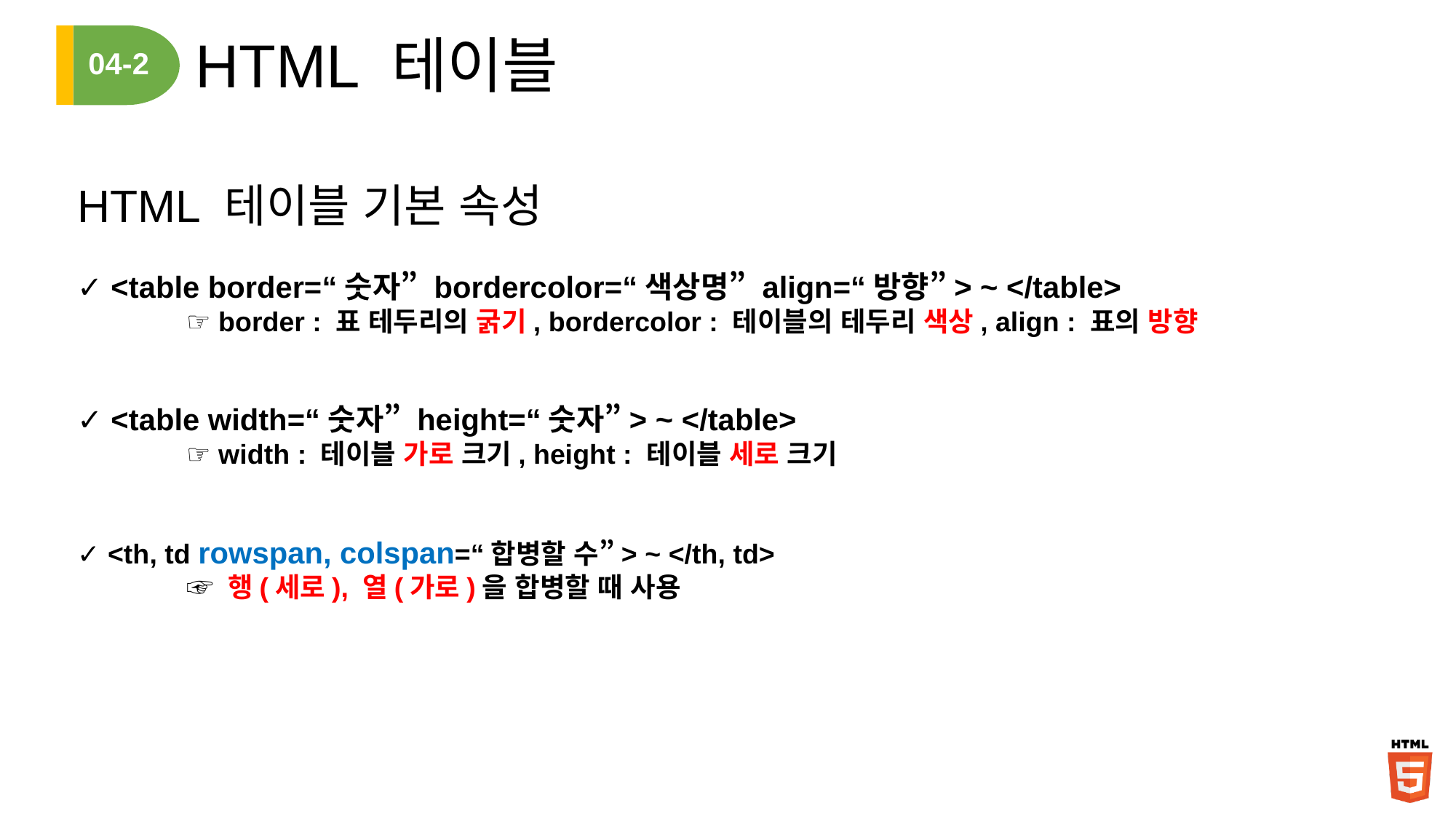

HTML 테이블
04-2
HTML 테이블 기본 속성

✓ <table border=“숫자” bordercolor=“색상명” align=“방향”> ~ </table>
	☞ border : 표 테두리의 굵기, bordercolor : 테이블의 테두리 색상, align : 표의 방향

✓ <table width=“숫자” height=“숫자”> ~ </table>
	☞ width : 테이블 가로 크기, height : 테이블 세로 크기

✓ <th, td rowspan, colspan=“합병할 수”> ~ </th, td>
	☞ 행(세로), 열(가로)을 합병할 때 사용